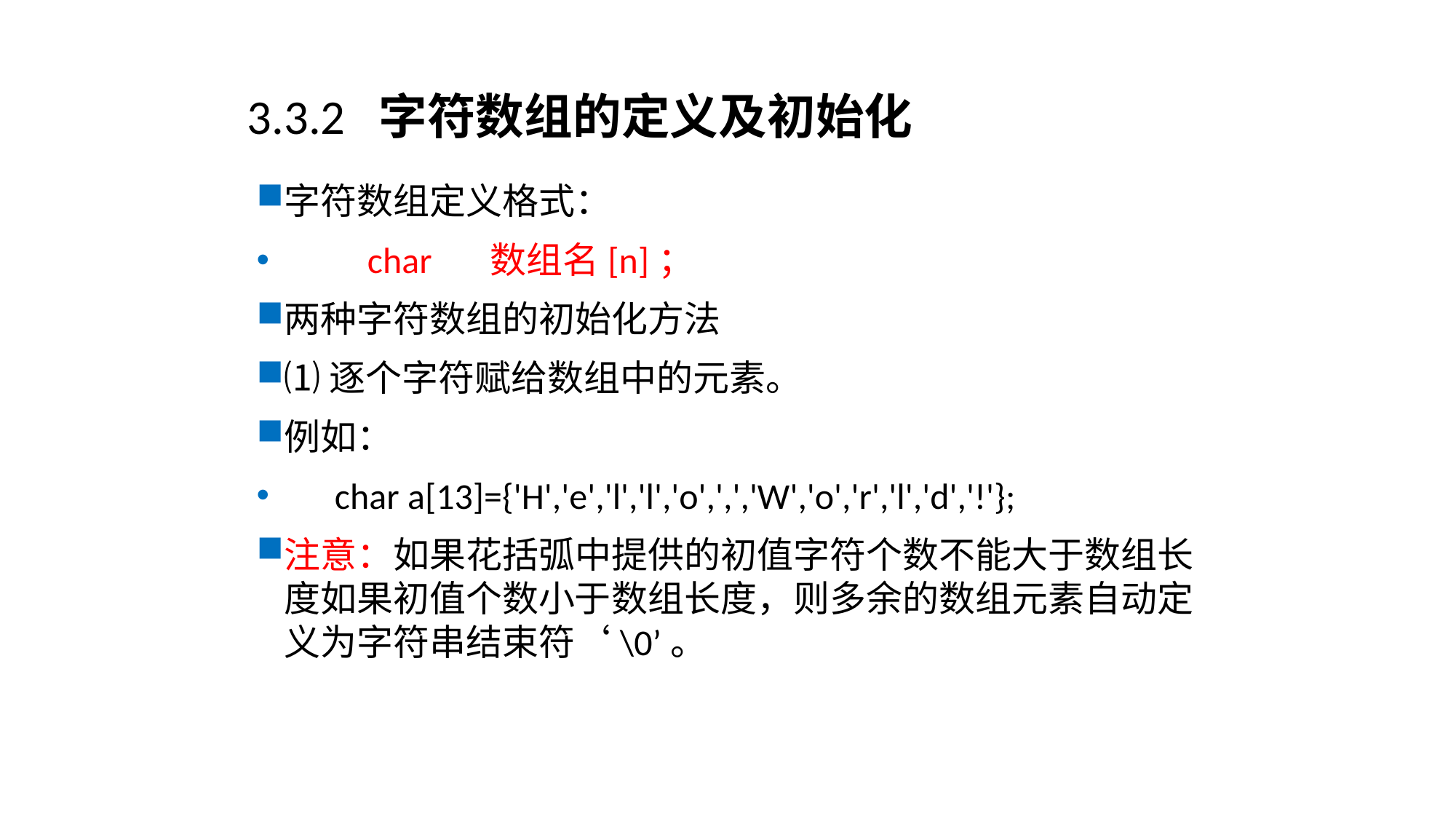

# 3.3.2  字符数组的定义及初始化
字符数组定义格式：
            char      数组名[n]；
两种字符数组的初始化方法
⑴逐个字符赋给数组中的元素。
例如：
        char a[13]={'H','e','l','l','o',',','W','o','r','l','d','!'};
注意：如果花括弧中提供的初值字符个数不能大于数组长度如果初值个数小于数组长度，则多余的数组元素自动定义为字符串结束符‘\0’。